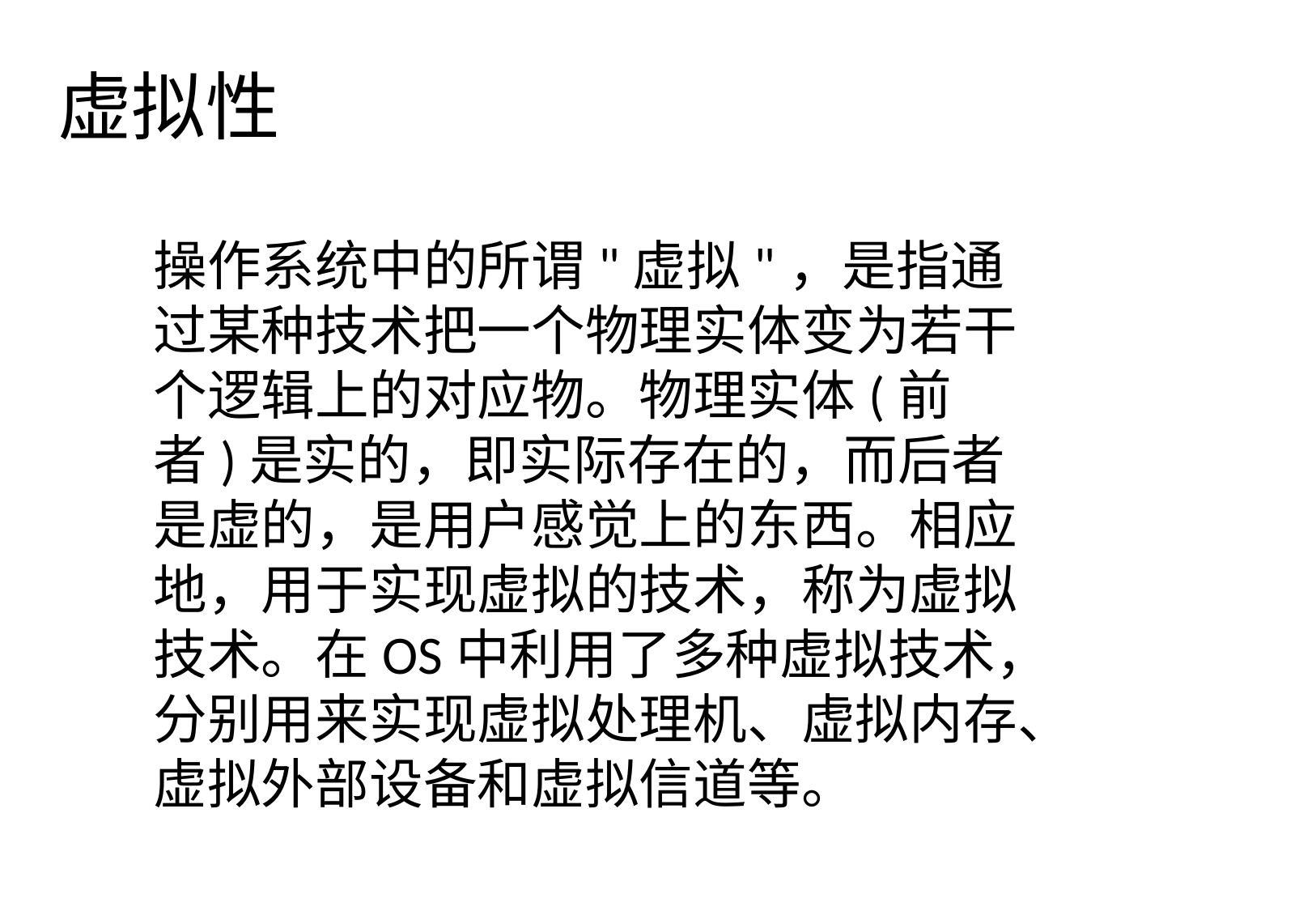

虚拟性
操作系统中的所谓"虚拟"，是指通过某种技术把一个物理实体变为若干个逻辑上的对应物。物理实体(前者)是实的，即实际存在的，而后者是虚的，是用户感觉上的东西。相应地，用于实现虚拟的技术，称为虚拟技术。在OS中利用了多种虚拟技术，分别用来实现虚拟处理机、虚拟内存、虚拟外部设备和虚拟信道等。